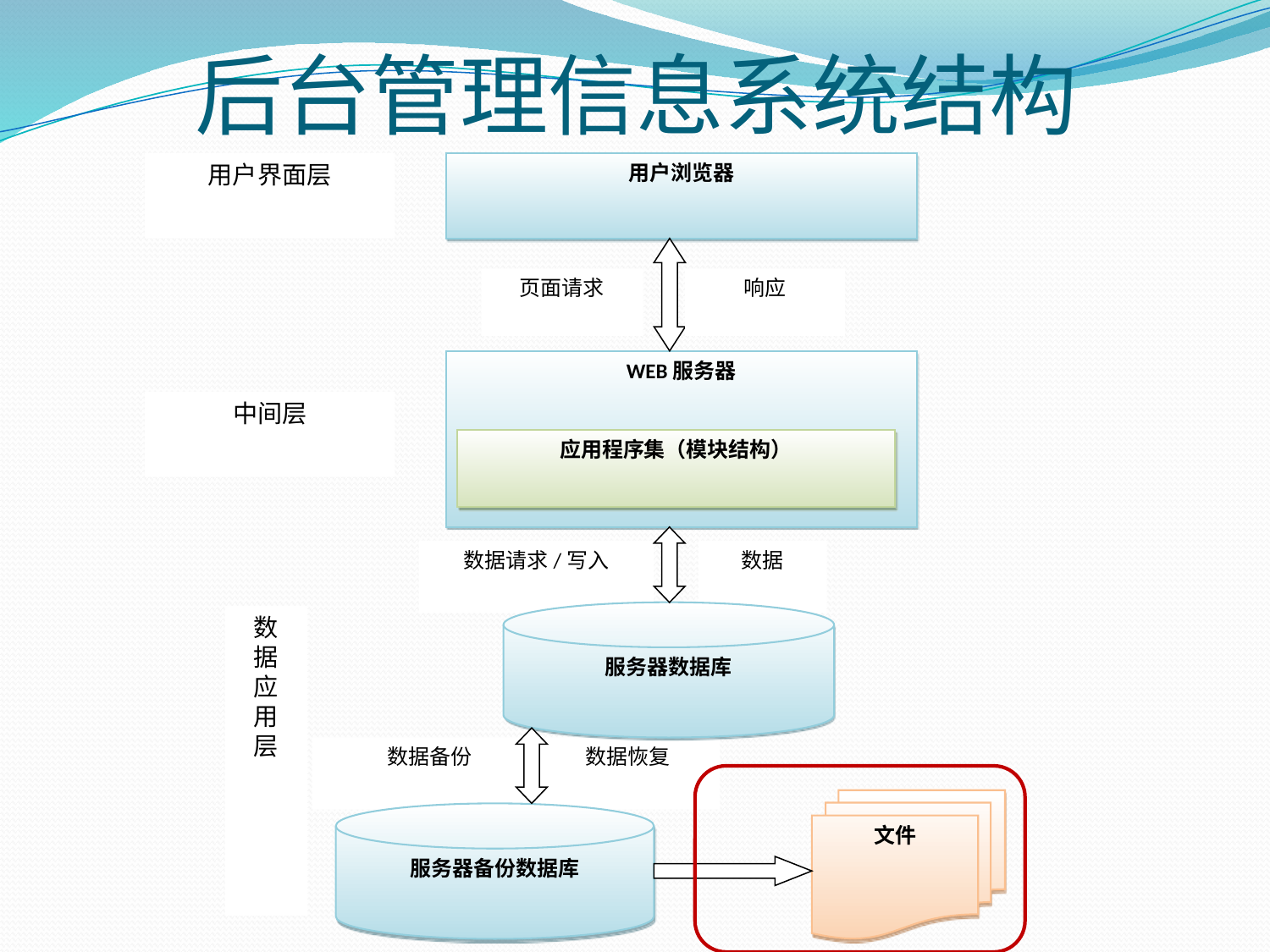

# 后台管理信息系统结构

用户界面层
用户浏览器

页面请求
响应
WEB服务器
中间层
应用程序集（模块结构）

数据请求/写入
数据
服务器数据库
数
据
应
用
层

数据备份
数据恢复
文件
服务器备份数据库